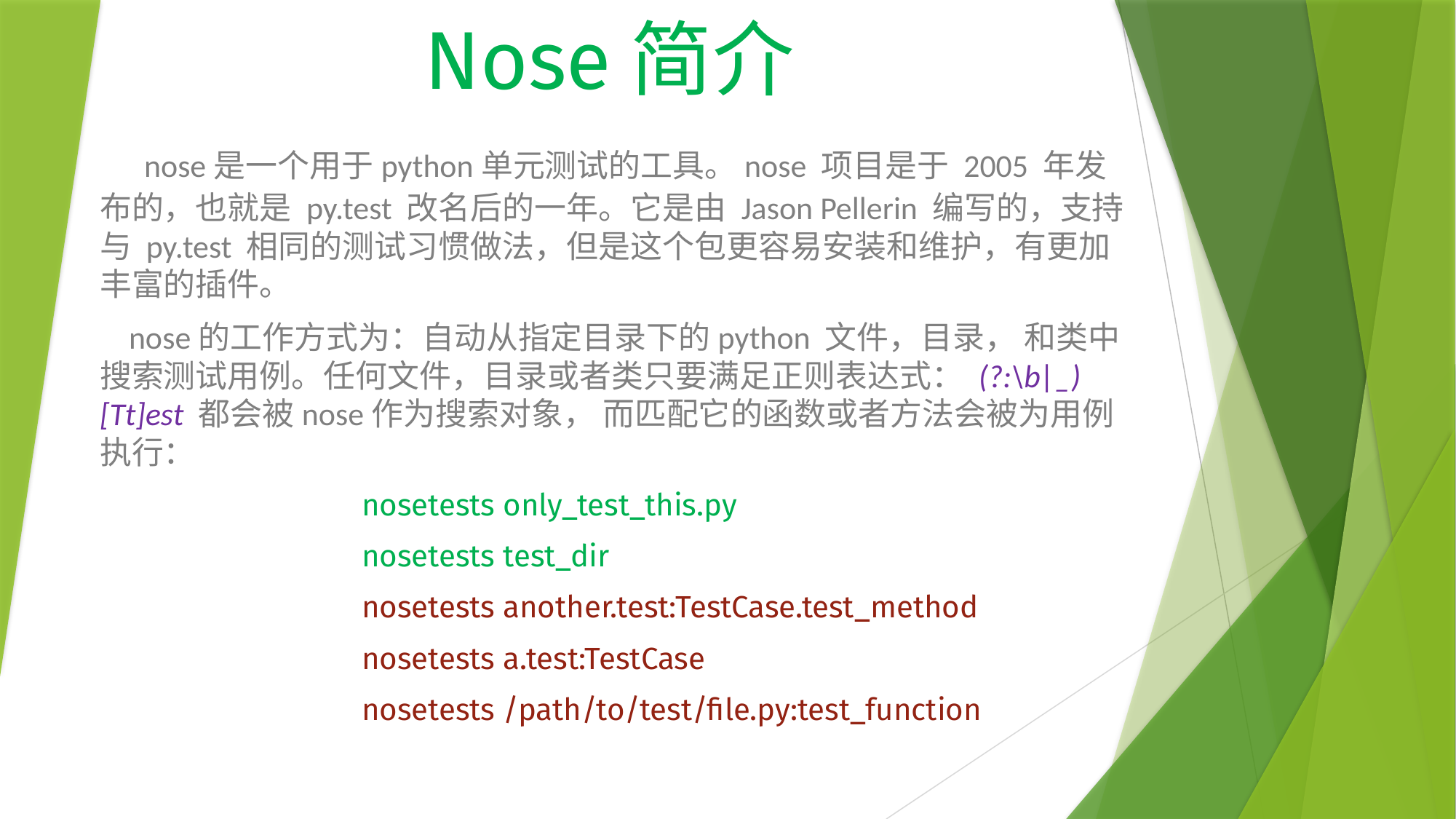

# Nose简介
    nose是一个用于python单元测试的工具。nose 项目是于 2005 年发布的，也就是 py.test 改名后的一年。它是由 Jason Pellerin 编写的，支持与 py.test 相同的测试习惯做法，但是这个包更容易安装和维护，有更加丰富的插件。
    nose的工作方式为：自动从指定目录下的python 文件，目录， 和类中搜索测试用例。任何文件，目录或者类只要满足正则表达式： (?:\b|_)[Tt]est 都会被nose作为搜索对象， 而匹配它的函数或者方法会被为用例执行：
nosetests only_test_this.py
nosetests test_dir
nosetests another.test:TestCase.test_method
nosetests a.test:TestCase
nosetests /path/to/test/file.py:test_function